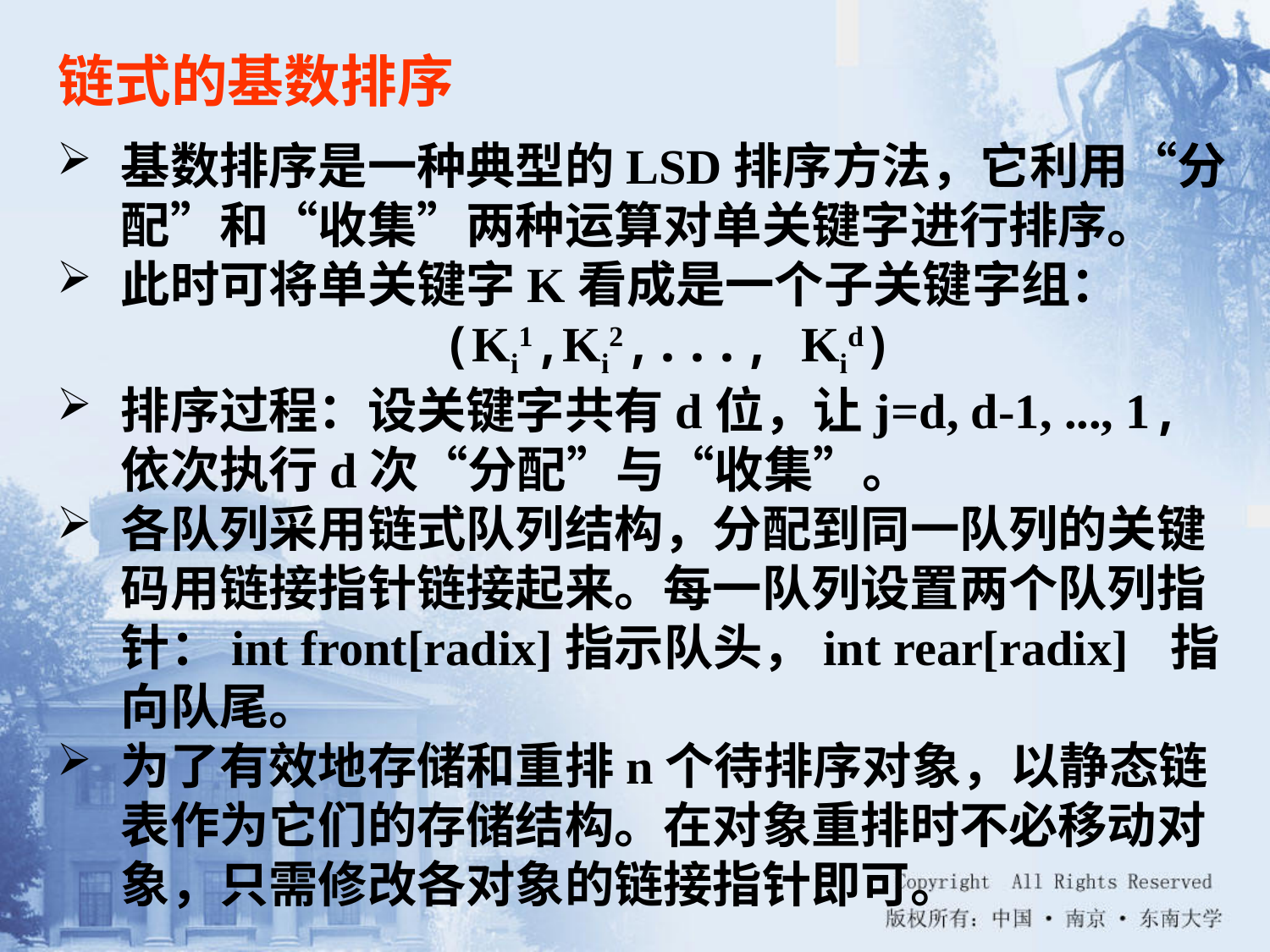

链式的基数排序
基数排序是一种典型的LSD排序方法，它利用“分配”和“收集”两种运算对单关键字进行排序。
此时可将单关键字K看成是一个子关键字组：
             (Ki1,Ki2,..., Kid)
排序过程：设关键字共有d位，让j=d, d-1, ..., 1, 依次执行d次“分配”与“收集”。
各队列采用链式队列结构，分配到同一队列的关键码用链接指针链接起来。每一队列设置两个队列指针：int front[radix]指示队头，int rear[radix] 指向队尾。
为了有效地存储和重排n个待排序对象，以静态链表作为它们的存储结构。在对象重排时不必移动对象，只需修改各对象的链接指针即可。